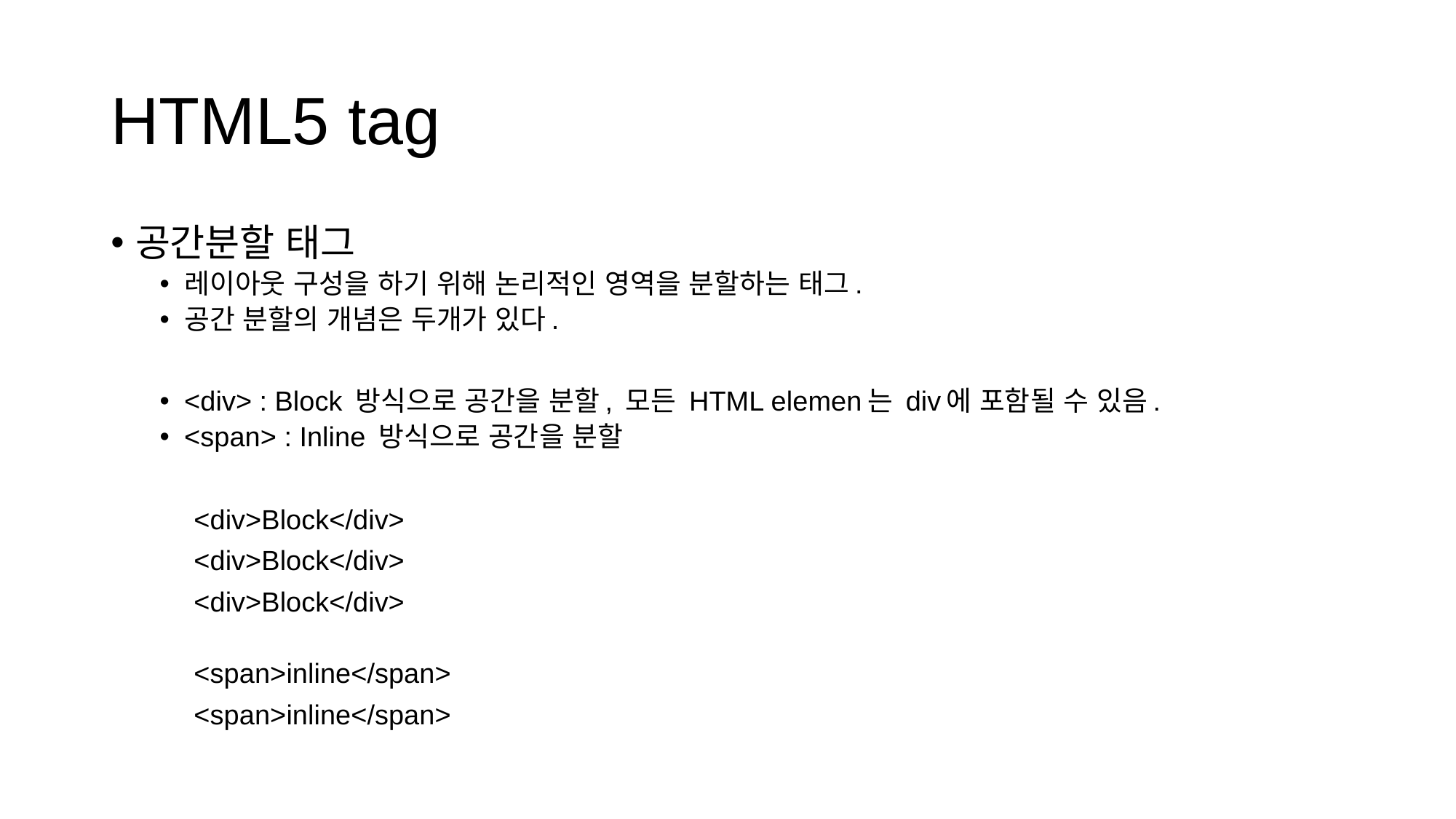

# HTML5 tag
공간분할 태그
레이아웃 구성을 하기 위해 논리적인 영역을 분할하는 태그.
공간 분할의 개념은 두개가 있다.

<div> : Block 방식으로 공간을 분할, 모든 HTML elemen는 div에 포함될 수 있음.
<span> : Inline 방식으로 공간을 분할

 	<div>Block</div>
	<div>Block</div>
	<div>Block</div>
	<span>inline</span>
	<span>inline</span>